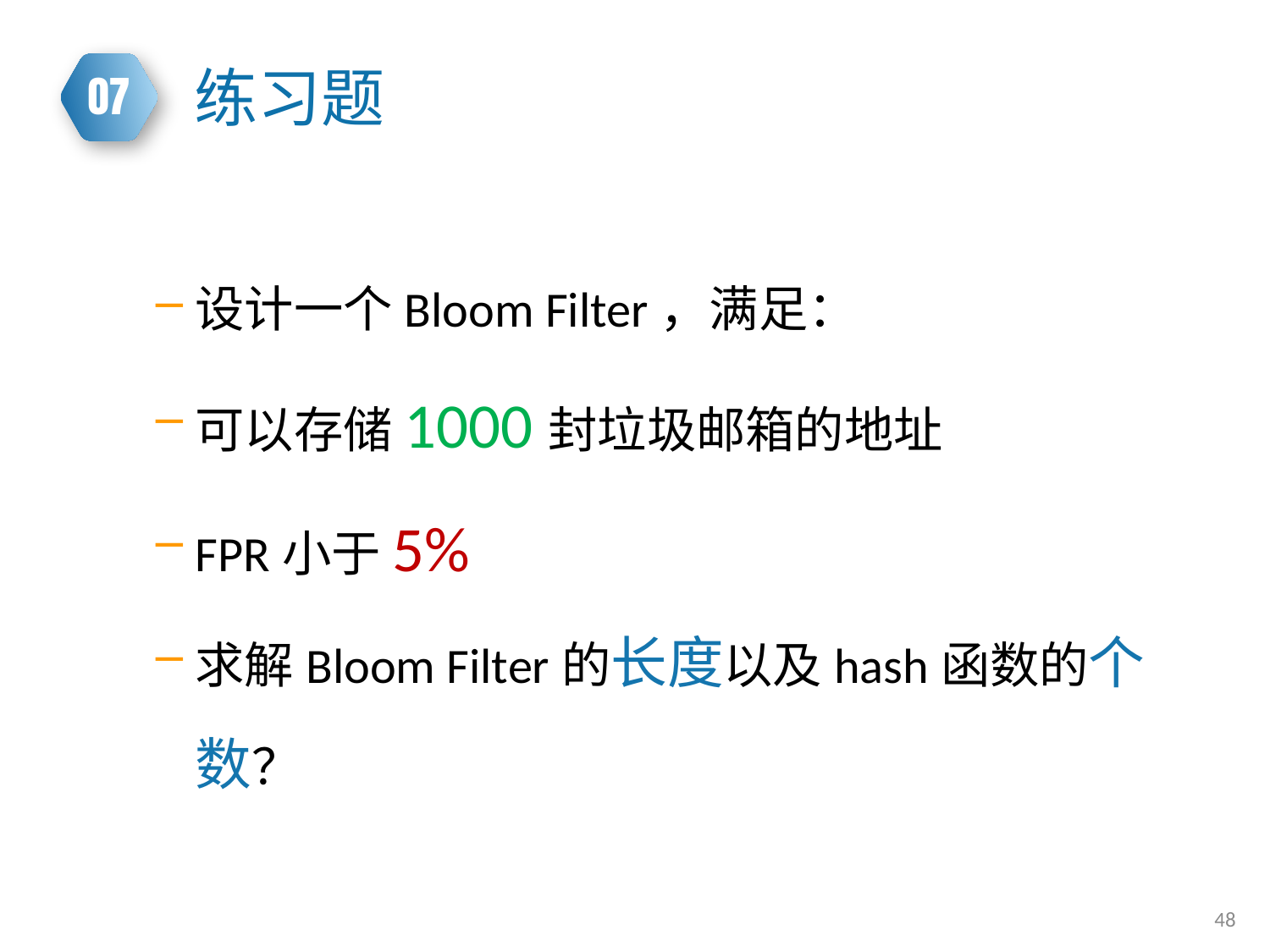

练习题
设计一个Bloom Filter，满足：
可以存储1000封垃圾邮箱的地址
FPR小于5%
求解Bloom Filter的长度以及hash函数的个数？
48